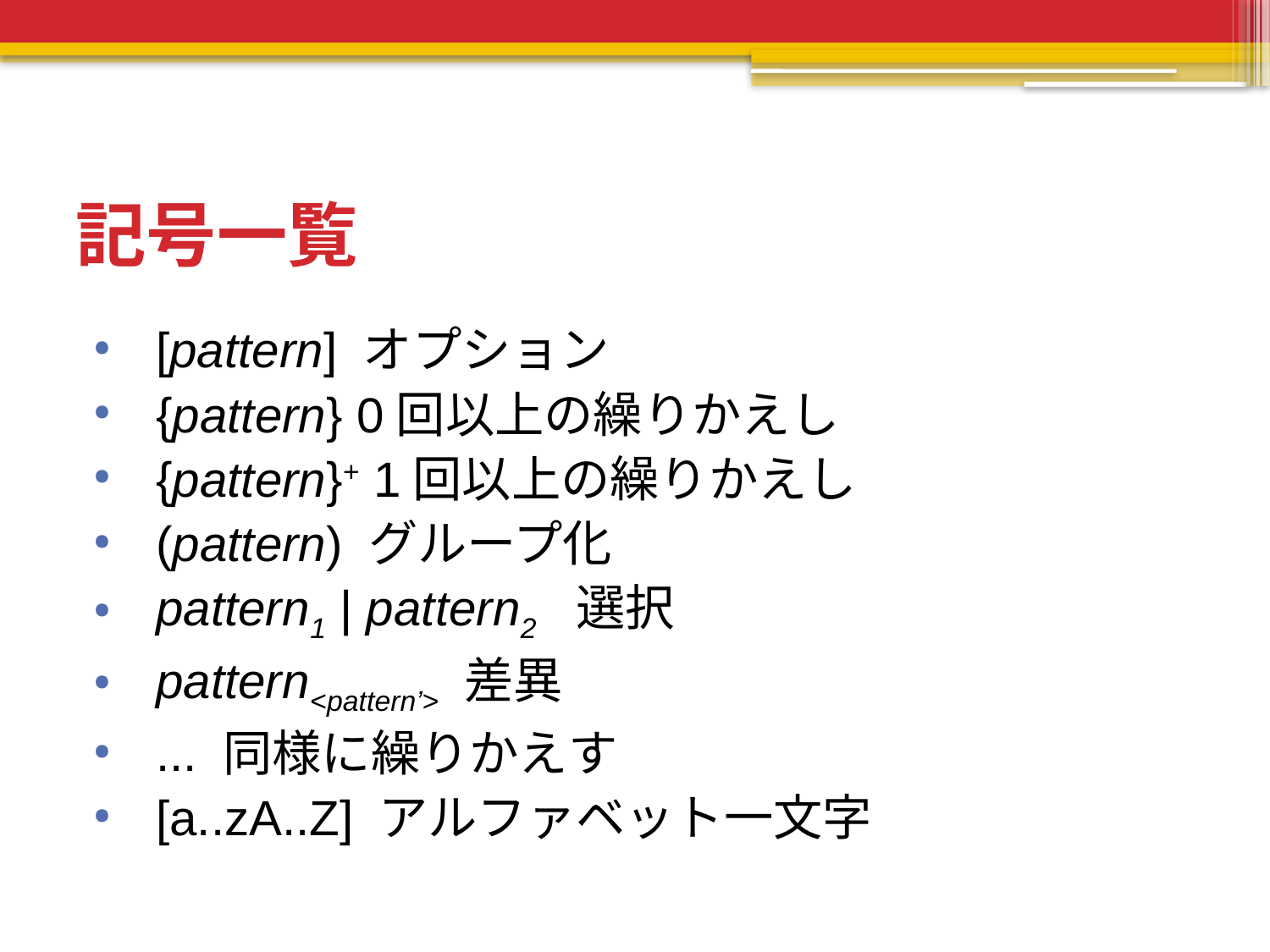

# 記号一覧
[pattern] オプション
{pattern} 0回以上の繰りかえし
{pattern}+ 1回以上の繰りかえし
(pattern) グループ化
pattern1 | pattern2  選択
pattern<pattern’> 差異
... 同様に繰りかえす
[a..zA..Z] アルファベット一文字